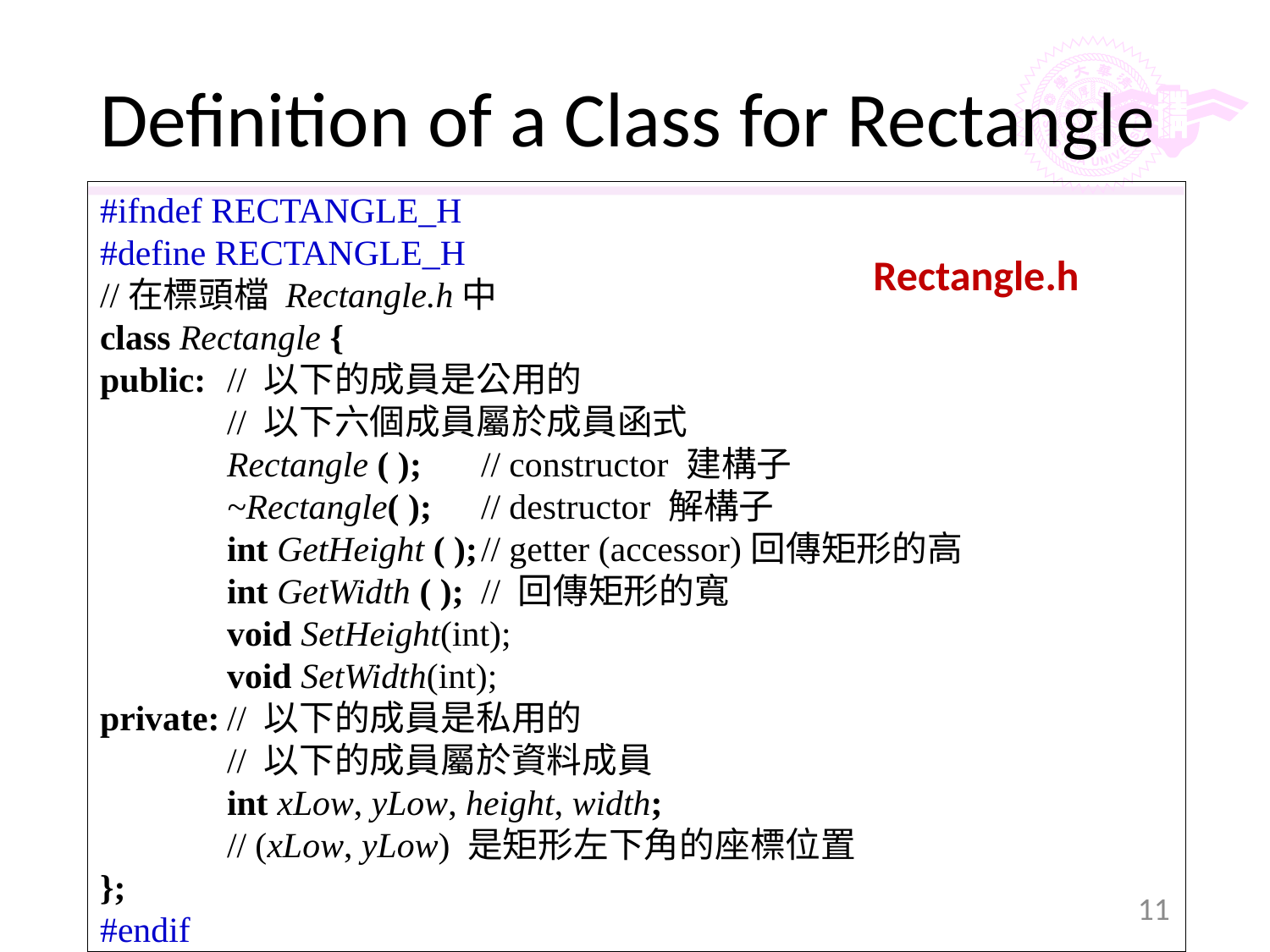

# Definition of a Class for Rectangle
#ifndef RECTANGLE_H
#define RECTANGLE_H
//在標頭檔 Rectangle.h中
class Rectangle {
public: 	// 以下的成員是公用的
	// 以下六個成員屬於成員函式
	Rectangle ( );	// constructor 建構子
	~Rectangle( );	// destructor 解構子
	int GetHeight ( );	// getter (accessor)回傳矩形的高
	int GetWidth ( );	// 回傳矩形的寬
	void SetHeight(int);
	void SetWidth(int);
private:	// 以下的成員是私用的
	// 以下的成員屬於資料成員
	int xLow, yLow, height, width;
	// (xLow, yLow) 是矩形左下角的座標位置
};
#endif
Rectangle.h
11